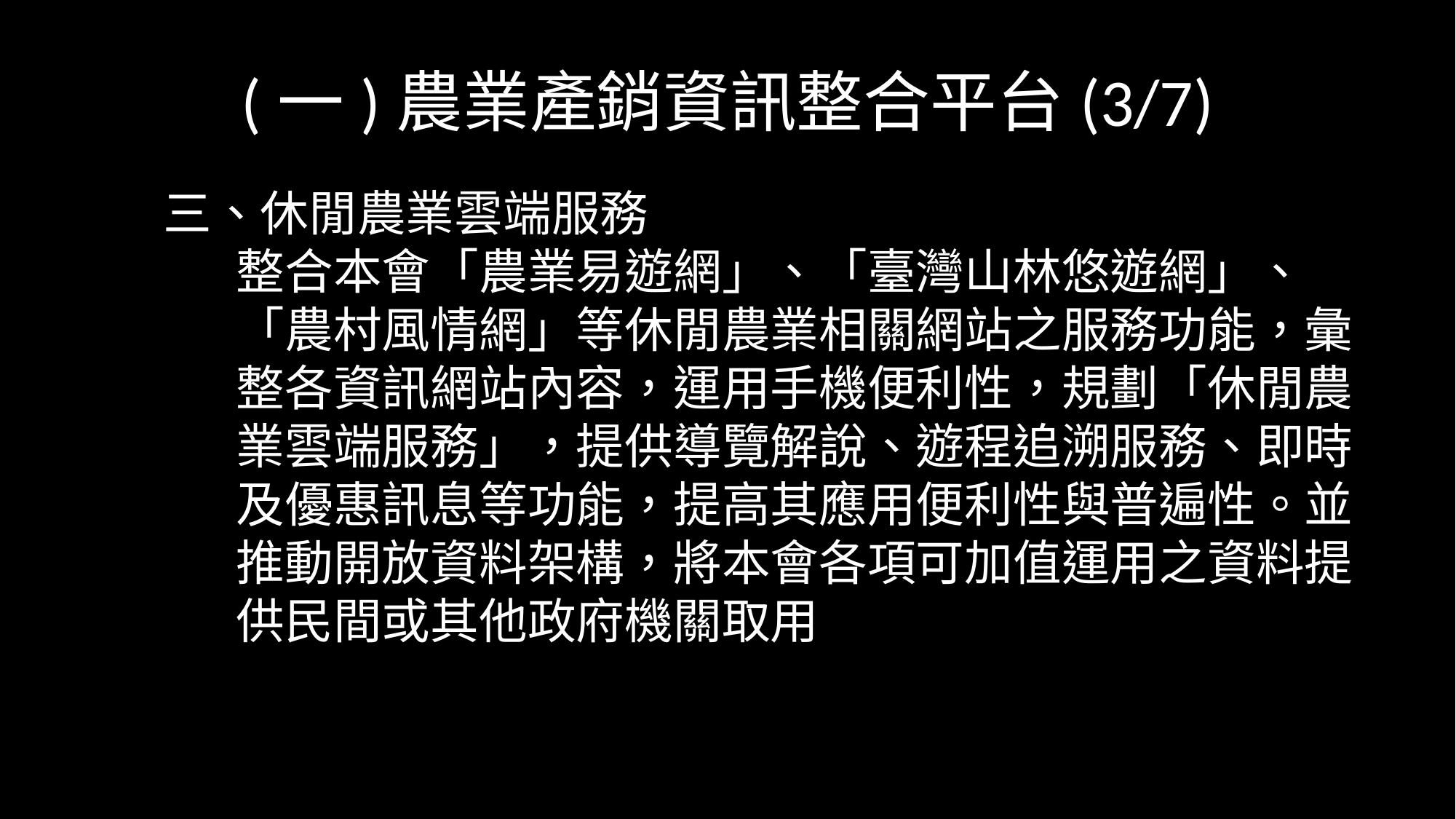

# (一)農業產銷資訊整合平台(3/7)
三、休閒農業雲端服務
整合本會「農業易遊網」、「臺灣山林悠遊網」、「農村風情網」等休閒農業相關網站之服務功能，彙整各資訊網站內容，運用手機便利性，規劃「休閒農業雲端服務」，提供導覽解說、遊程追溯服務、即時及優惠訊息等功能，提高其應用便利性與普遍性。並推動開放資料架構，將本會各項可加值運用之資料提供民間或其他政府機關取用